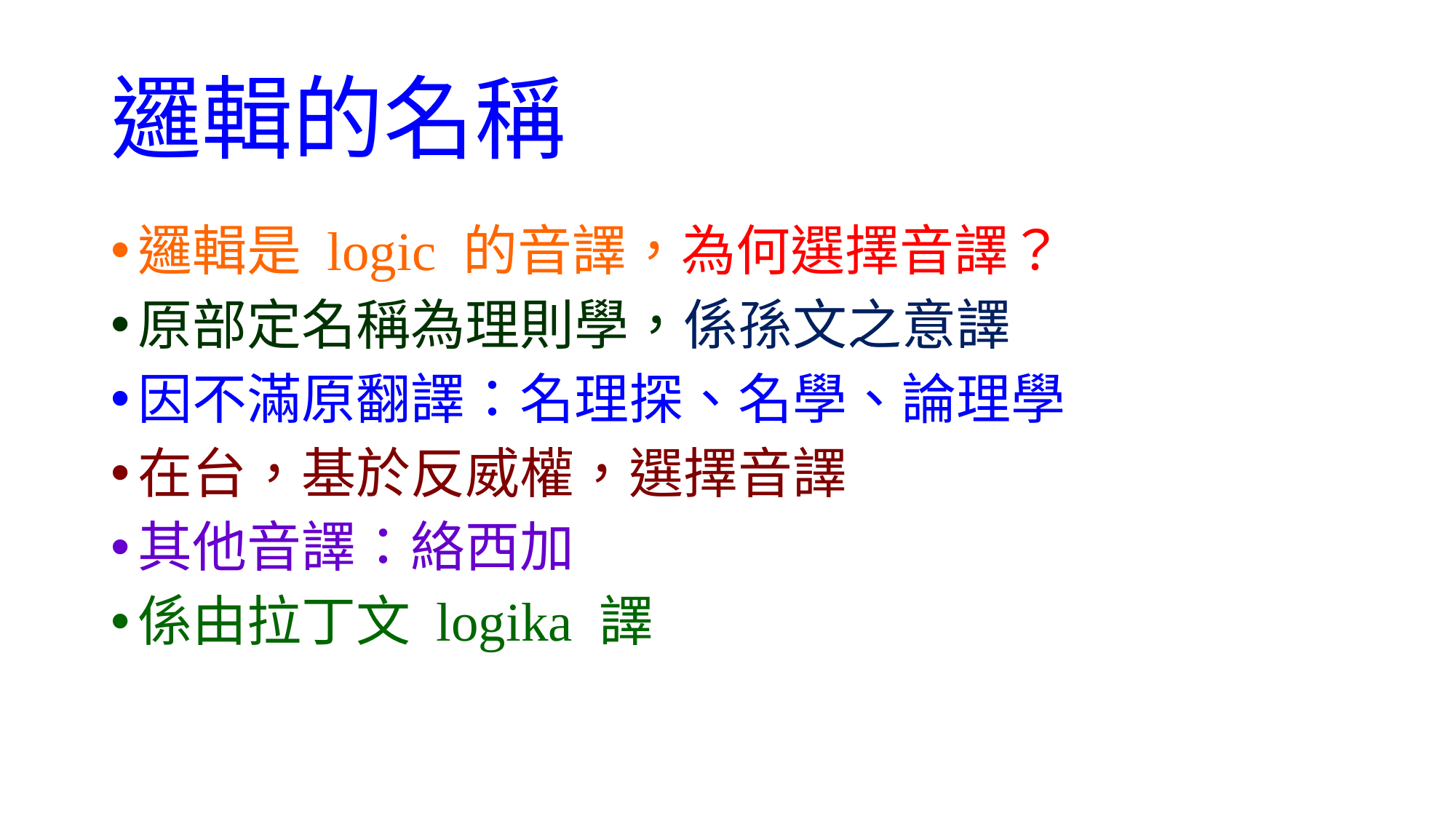

# 邏輯的名稱
邏輯是 logic 的音譯，為何選擇音譯？
原部定名稱為理則學，係孫文之意譯
因不滿原翻譯：名理探、名學、論理學
在台，基於反威權，選擇音譯
其他音譯：絡西加
係由拉丁文 logika 譯